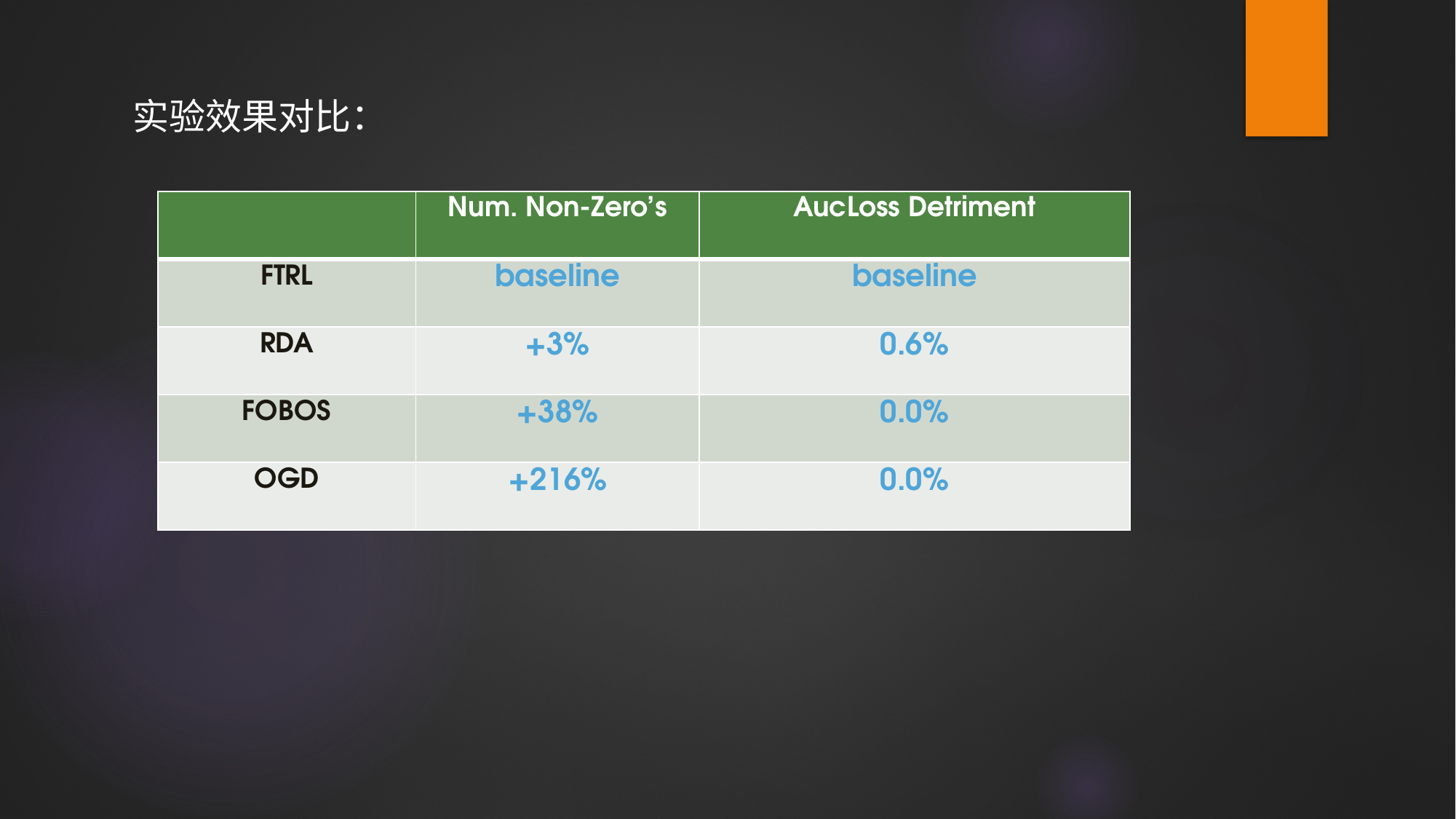

实验效果对比：
|  | Num. Non-Zero’s | AucLoss Detriment |
| --- | --- | --- |
| FTRL | baseline | baseline |
| RDA | +3% | 0.6% |
| FOBOS | +38% | 0.0% |
| OGD | +216% | 0.0% |